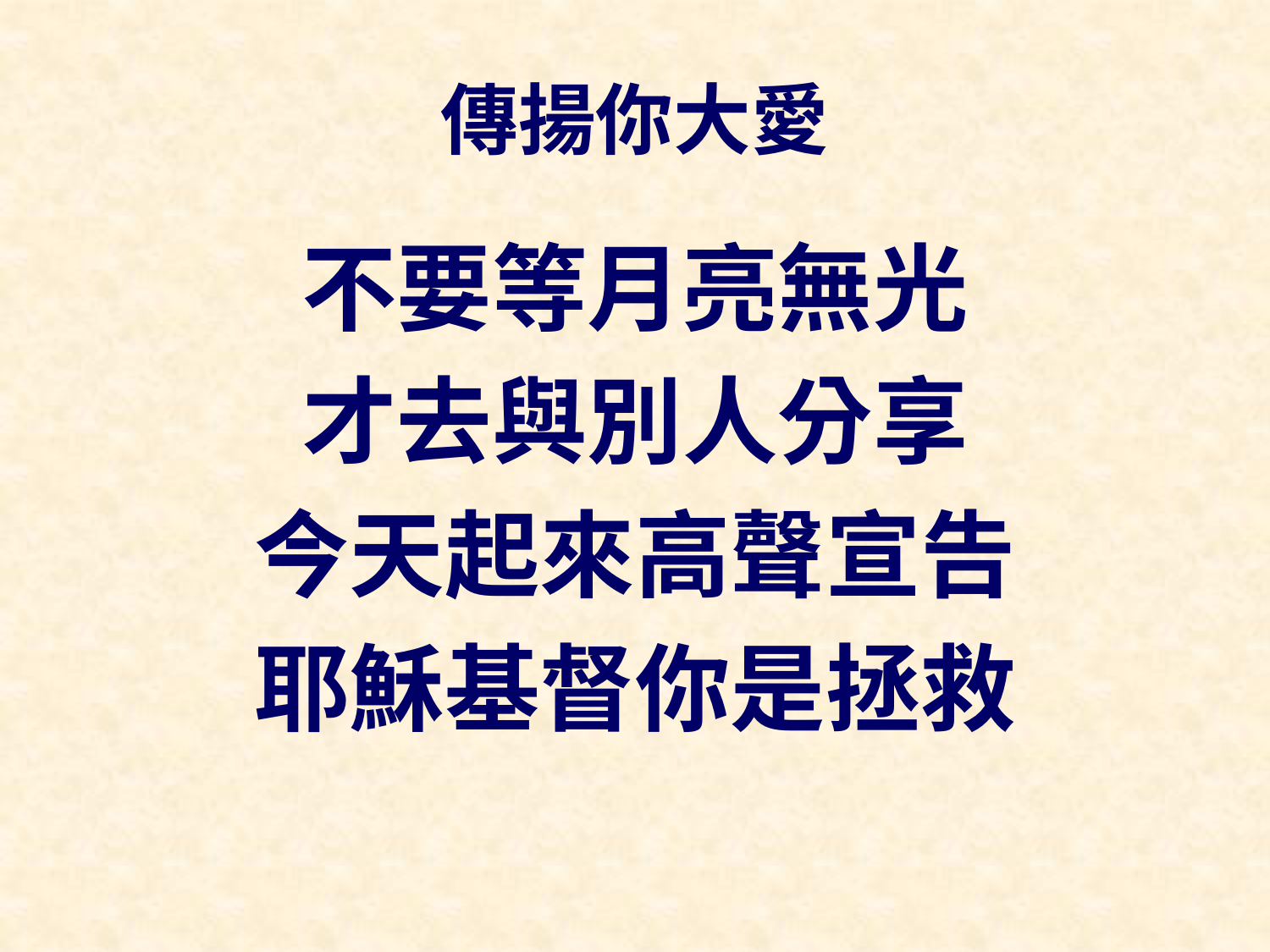

# 傳揚你大愛
不要等月亮無光
才去與別人分享
今天起來高聲宣告
耶穌基督你是拯救